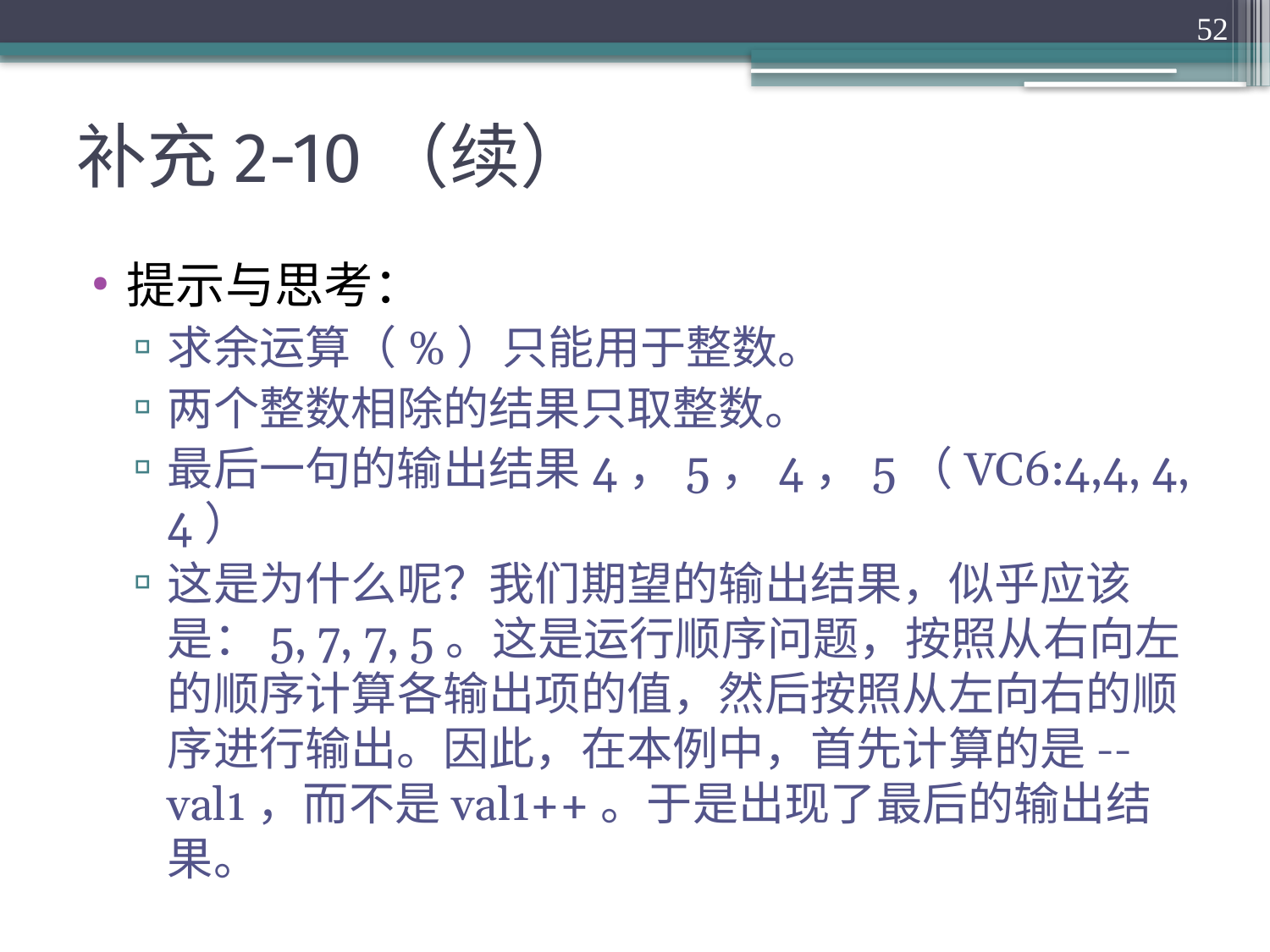

52
# 补充2-10（续）
提示与思考：
求余运算（%）只能用于整数。
两个整数相除的结果只取整数。
最后一句的输出结果4，5，4，5（VC6:4,4, 4, 4）
这是为什么呢？我们期望的输出结果，似乎应该是：5, 7, 7, 5。这是运行顺序问题，按照从右向左的顺序计算各输出项的值，然后按照从左向右的顺序进行输出。因此，在本例中，首先计算的是--val1，而不是val1++。于是出现了最后的输出结果。